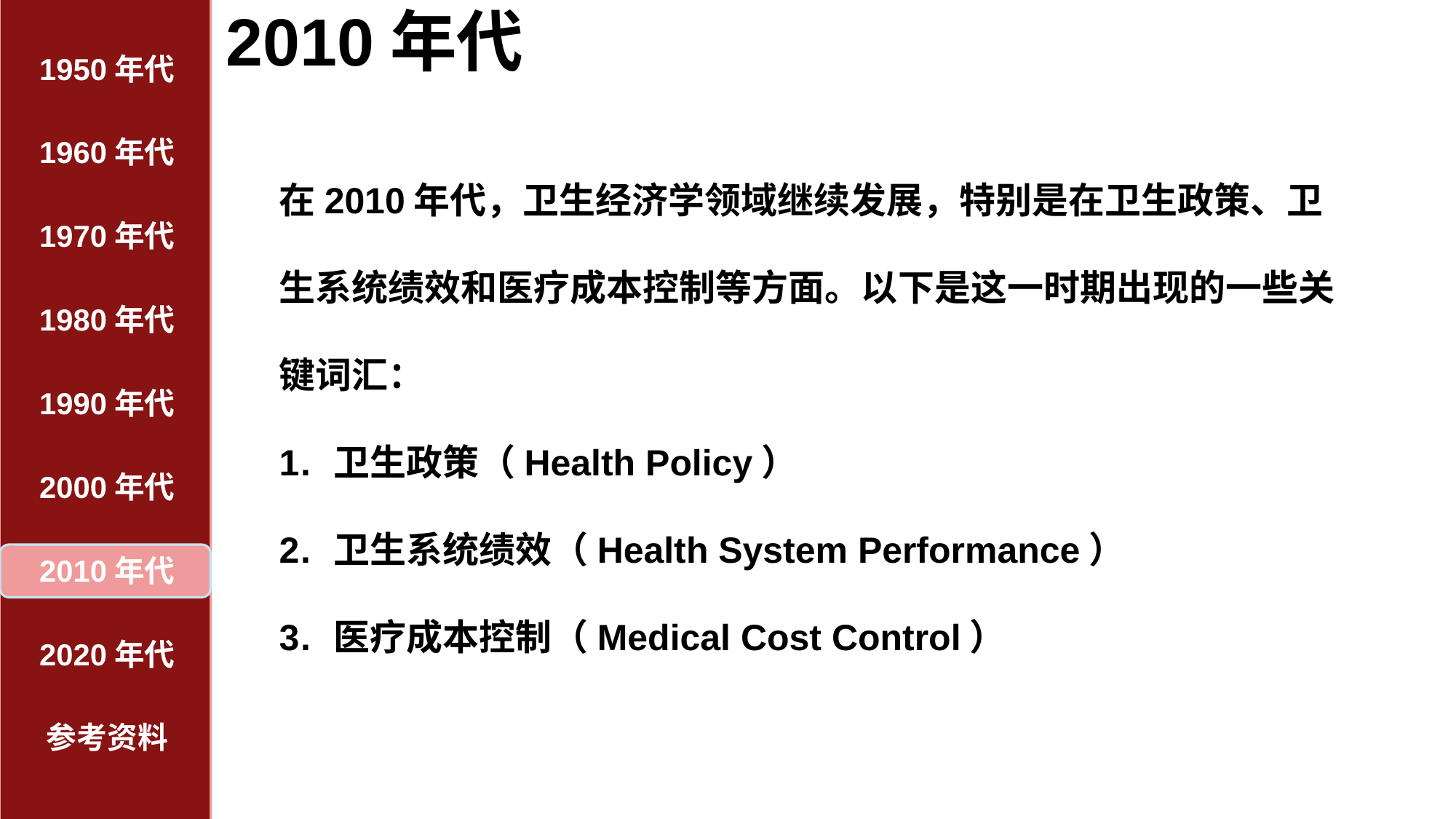

# 2010年代

1950年代
1960年代
在2010年代，卫生经济学领域继续发展，特别是在卫生政策、卫生系统绩效和医疗成本控制等方面。以下是这一时期出现的一些关键词汇：
卫生政策（Health Policy）
卫生系统绩效（Health System Performance）
医疗成本控制（Medical Cost Control）
1970年代
1980年代

1990年代

2000年代

2010年代
2020年代
参考资料